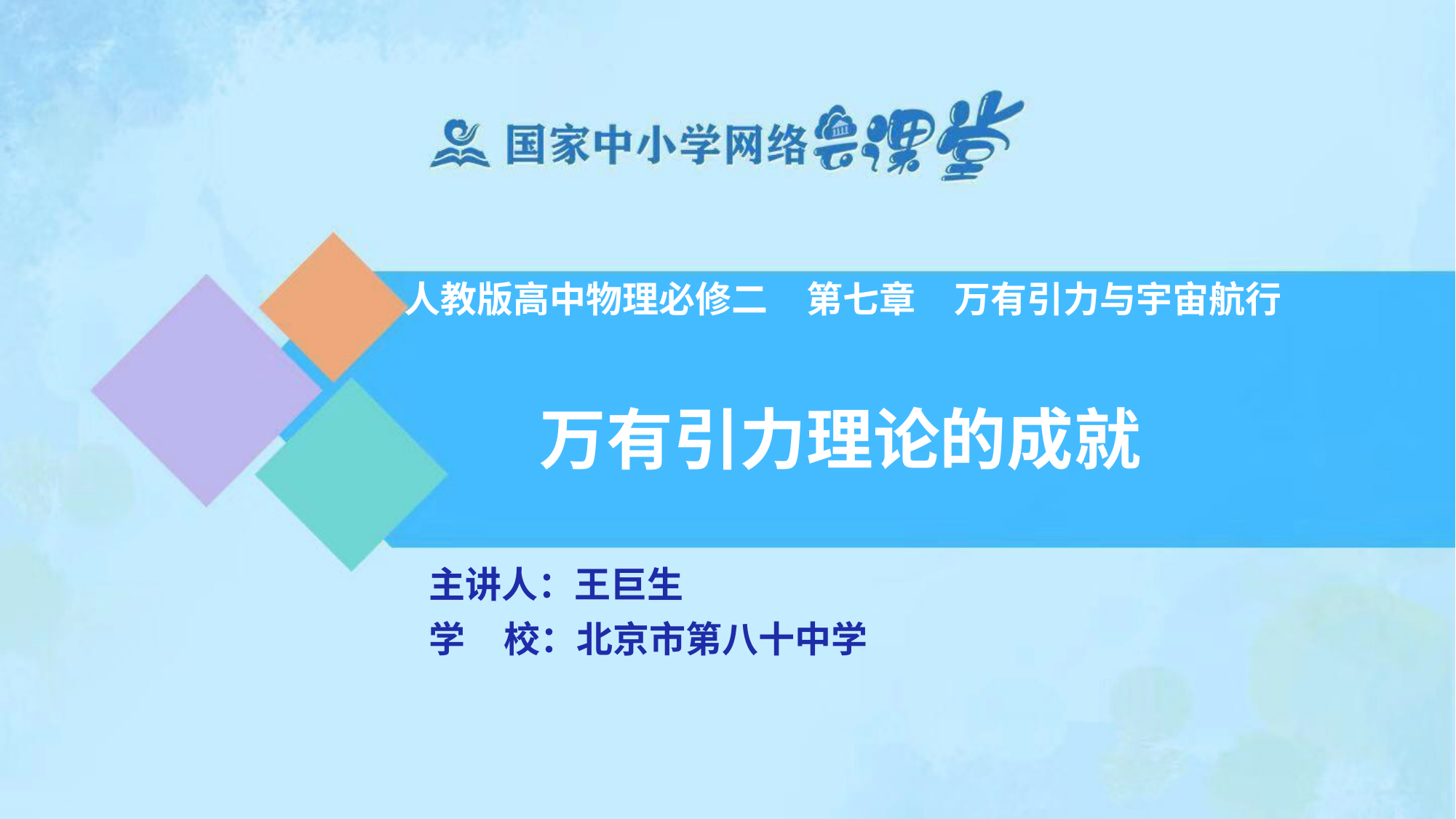

# 人教版高中物理必修二
第七章	万有引力与宇宙航行
万有引力理论的成就
主讲人：王巨生
学	校：北京市第八十中学